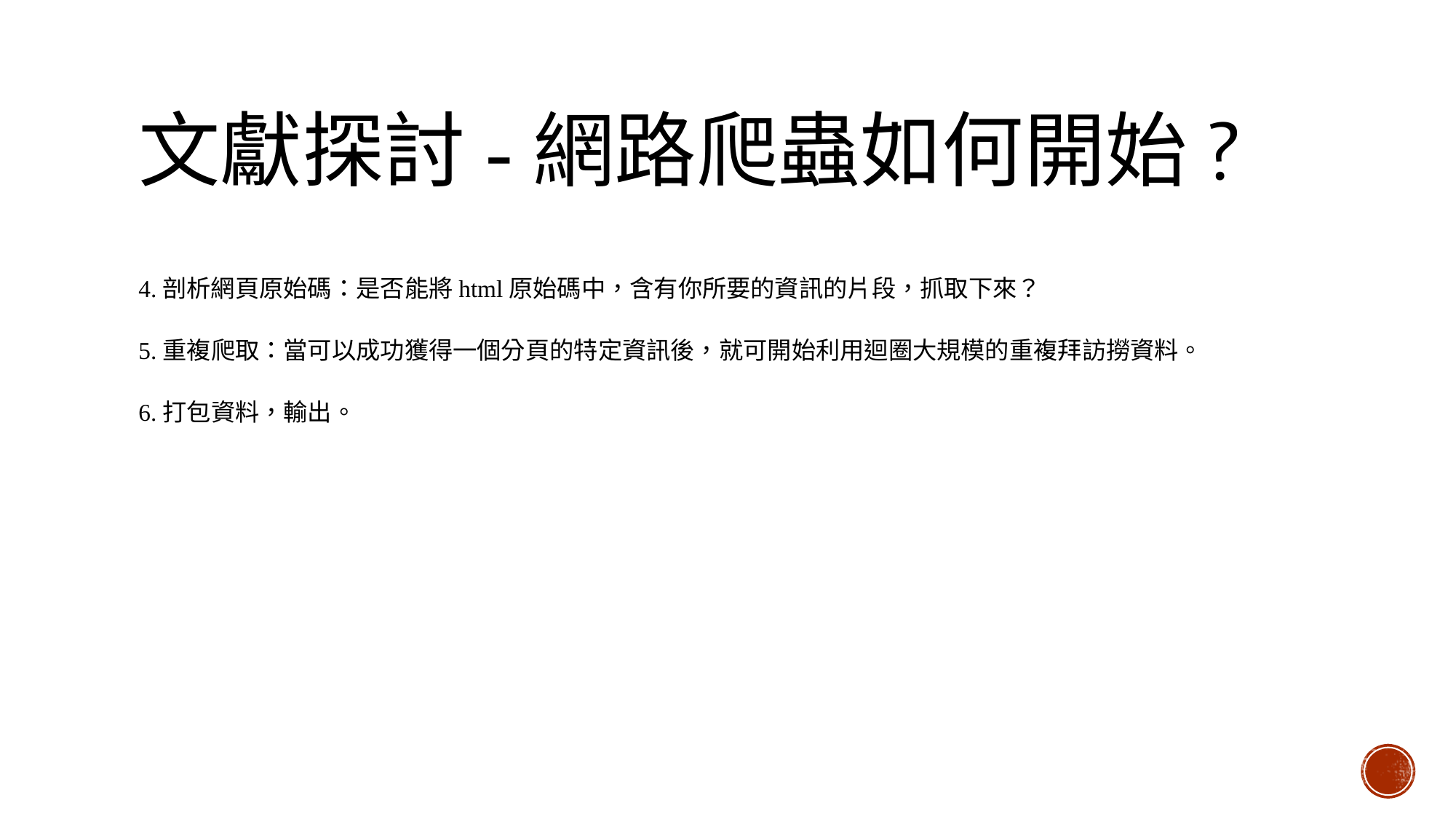

# 文獻探討-網路爬蟲如何開始?
4.剖析網頁原始碼：是否能將html原始碼中，含有你所要的資訊的片段，抓取下來？
5.重複爬取：當可以成功獲得一個分頁的特定資訊後，就可開始利用迴圈大規模的重複拜訪撈資料。
6.打包資料，輸出。